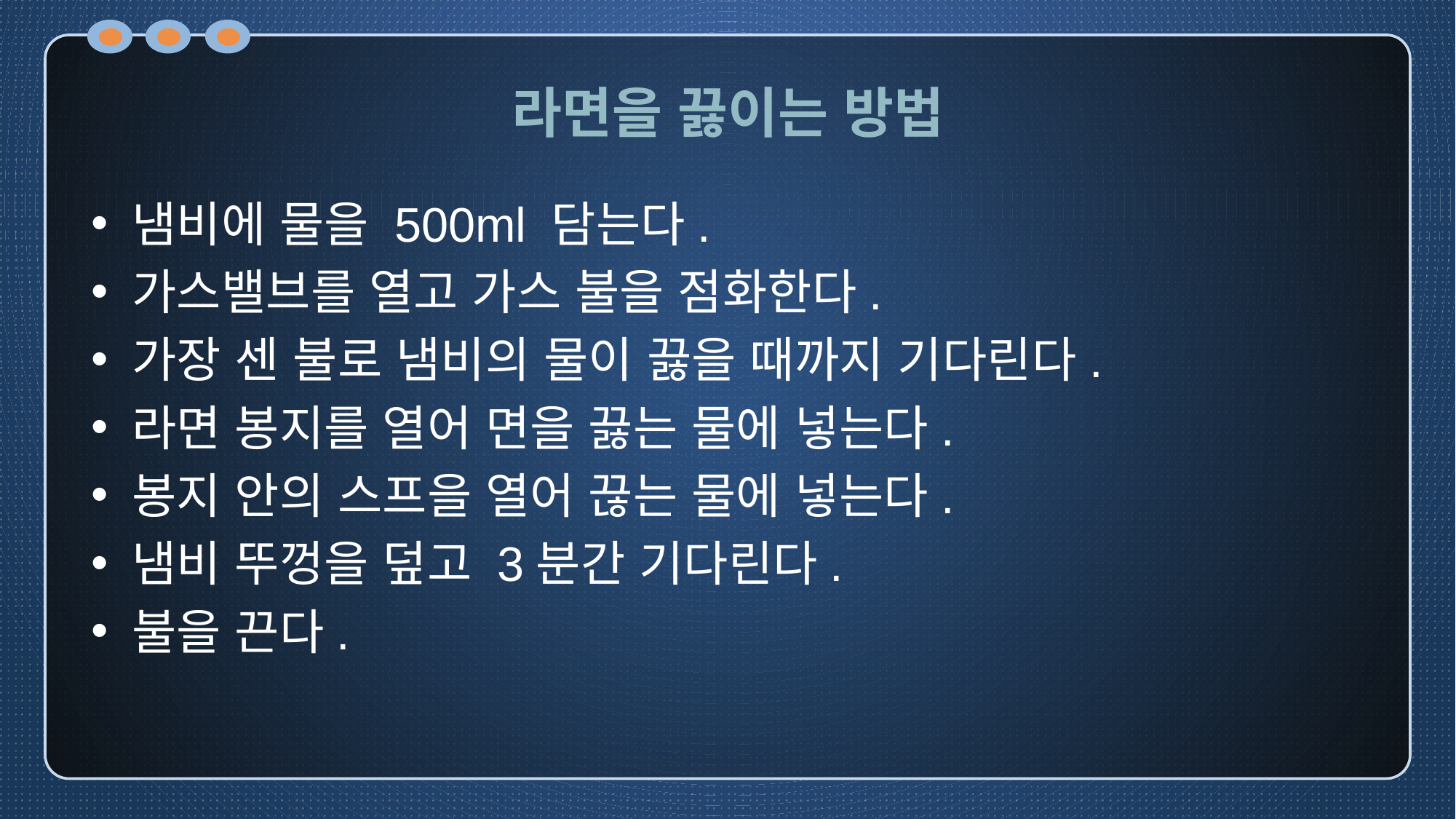

# 라면을 끓이는 방법
냄비에 물을 500ml 담는다.
가스밸브를 열고 가스 불을 점화한다.
가장 센 불로 냄비의 물이 끓을 때까지 기다린다.
라면 봉지를 열어 면을 끓는 물에 넣는다.
봉지 안의 스프을 열어 끊는 물에 넣는다.
냄비 뚜껑을 덮고 3분간 기다린다.
불을 끈다.